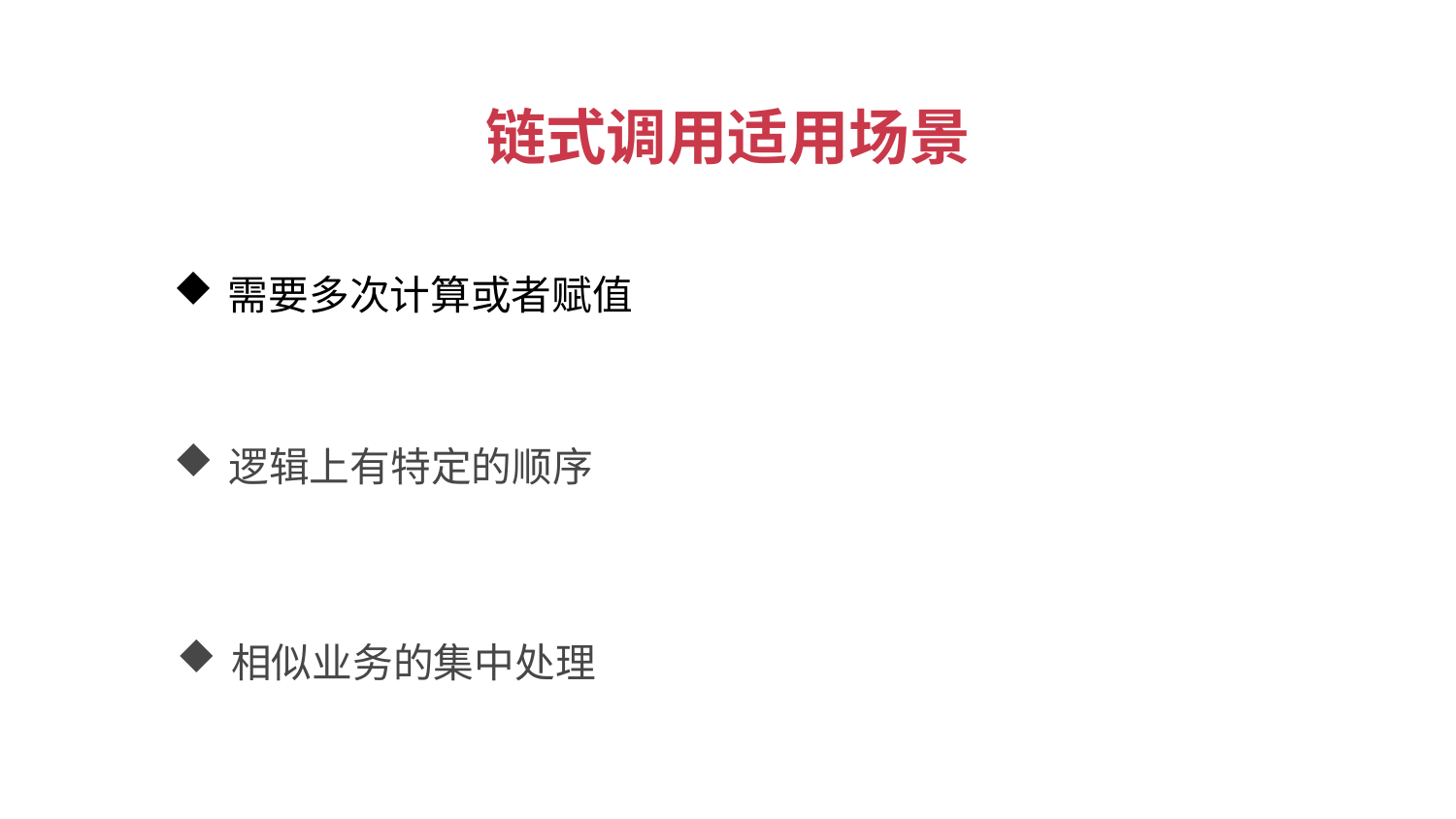

链式调用适用场景
需要多次计算或者赋值
逻辑上有特定的顺序
相似业务的集中处理